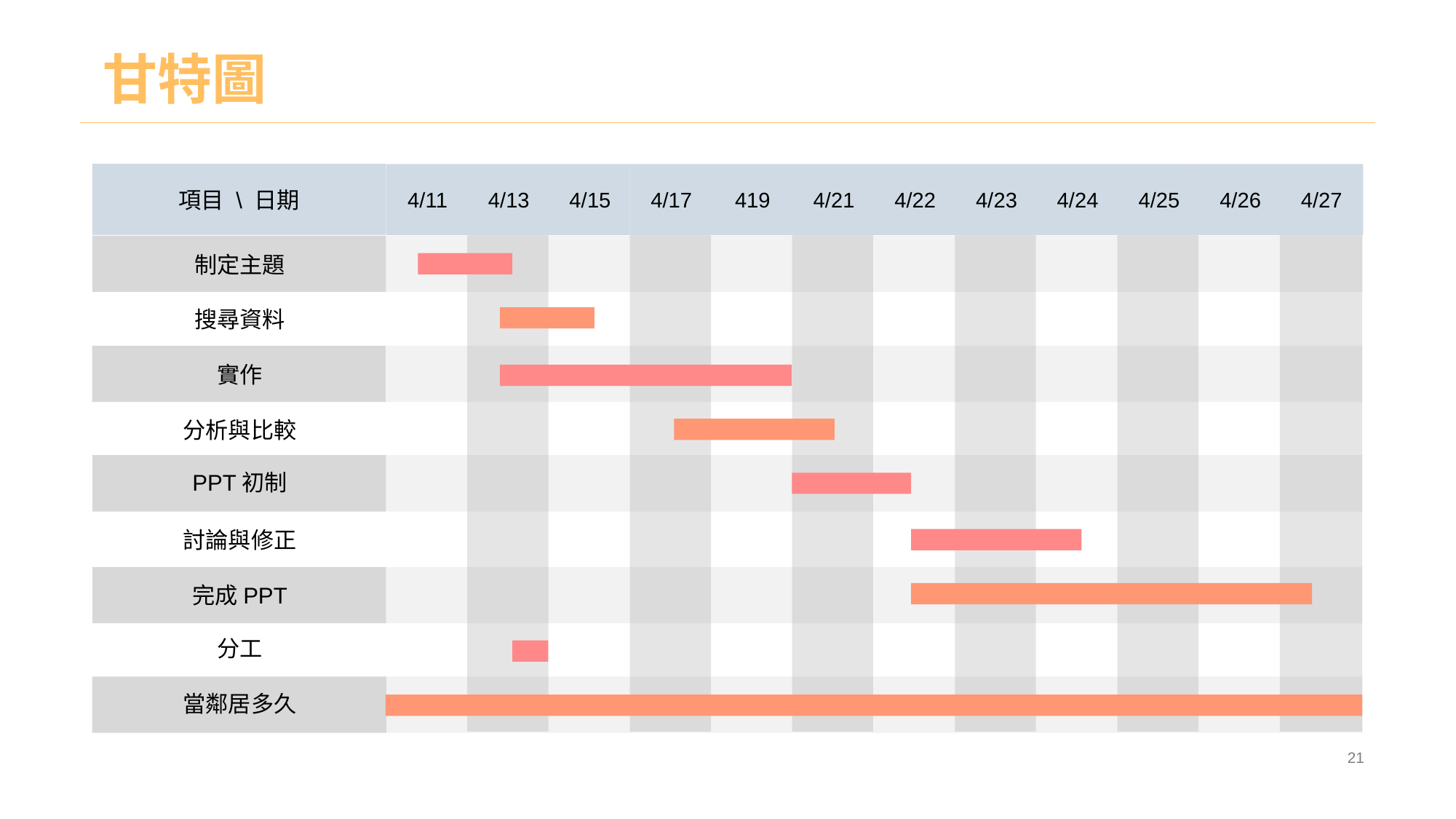

# 甘特圖

項目 \ 日期
4/11
4/13
4/15
4/17
419
4/21
4/22
4/23
4/24
4/25
4/26
4/27

制定主題

搜尋資料

實作

分析與比較

PPT初制

討論與修正

完成PPT

分工

當鄰居多久

21